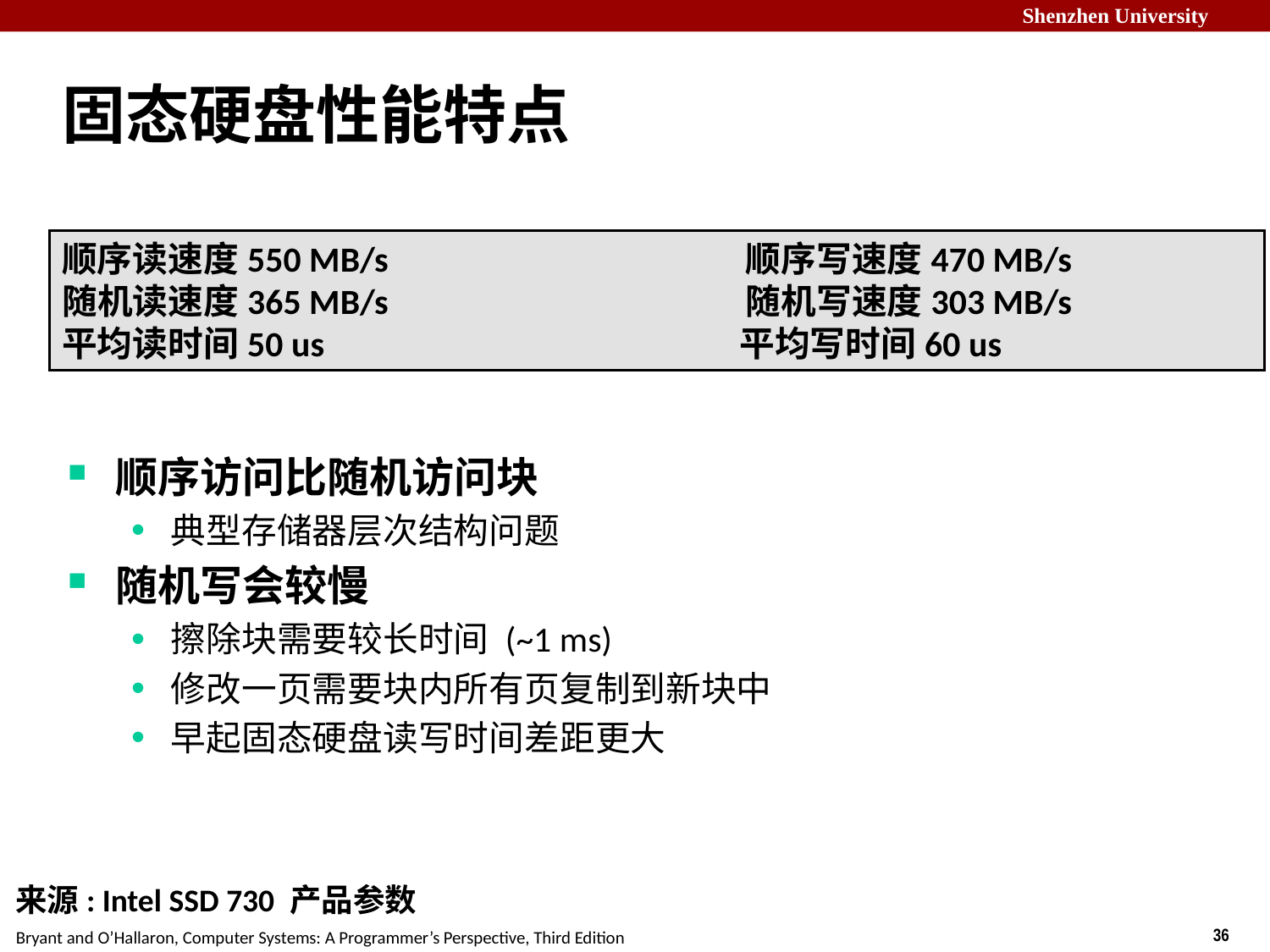

# 固态硬盘性能特点
顺序读速度550 MB/s			     顺序写速度470 MB/s
随机读速度365 MB/s	     		     随机写速度303 MB/s
平均读时间50 us		                    平均写时间60 us
顺序访问比随机访问块
典型存储器层次结构问题
随机写会较慢
擦除块需要较长时间 (~1 ms)
修改一页需要块内所有页复制到新块中
早起固态硬盘读写时间差距更大
来源: Intel SSD 730 产品参数